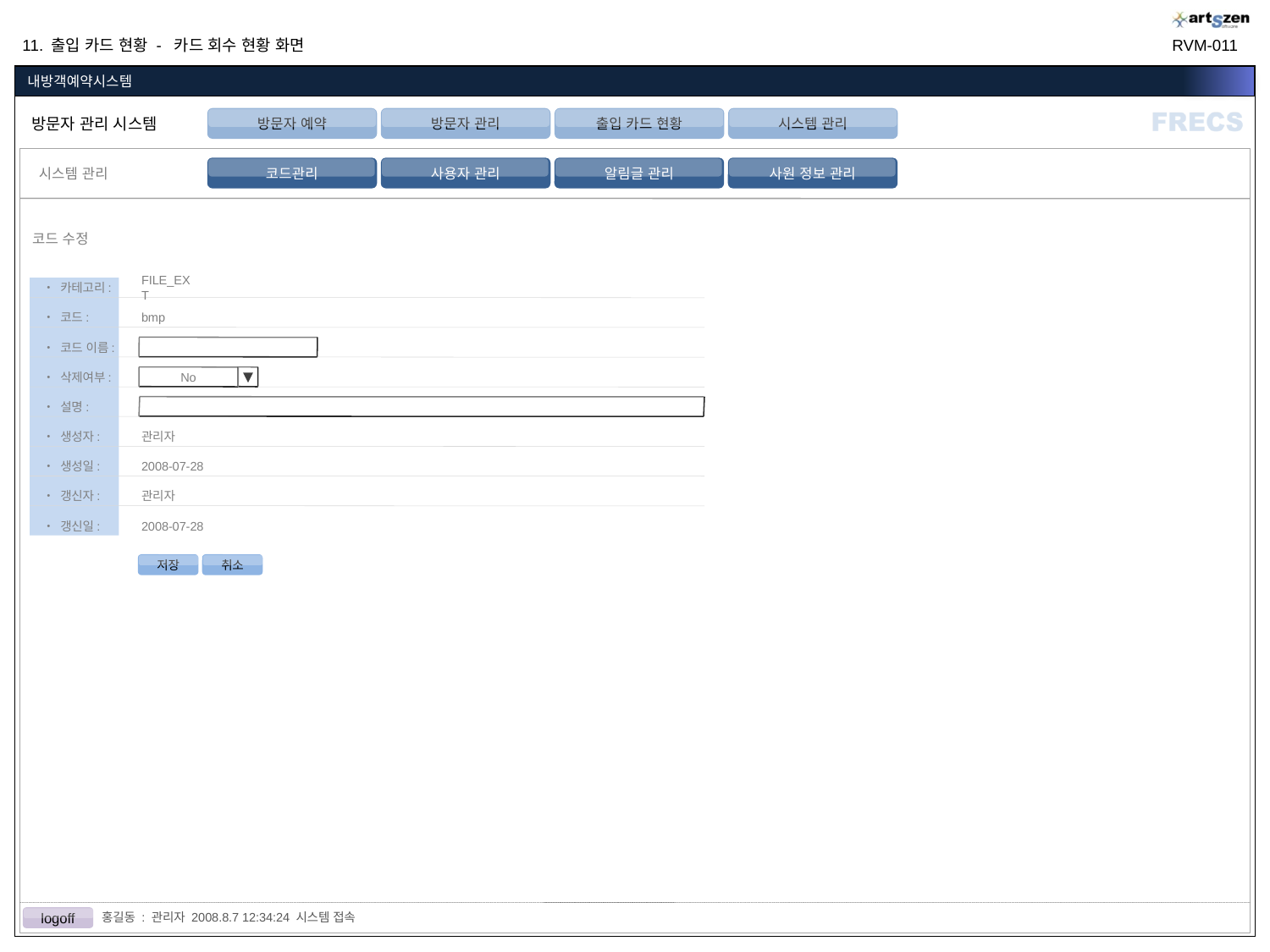

11. 출입 카드 현황 -  카드 회수 현황 화면
RVM-011
방문자 예약
방문자 관리
출입 카드 현황
시스템 관리

코드관리
사용자 관리
알림글 관리
사원 정보 관리
 시스템 관리

코드 수정

• 카테고리:
FILE_EXT
• 코드:
bmp
• 코드 이름:

• 삭제여부:
No

• 설명:

• 생성자:
관리자
• 생성일:
2008-07-28
• 갱신자:
관리자
• 갱신일:
2008-07-28
저장
취소

홍길동 : 관리자 2008.8.7 12:34:24 시스템 접속
logoff